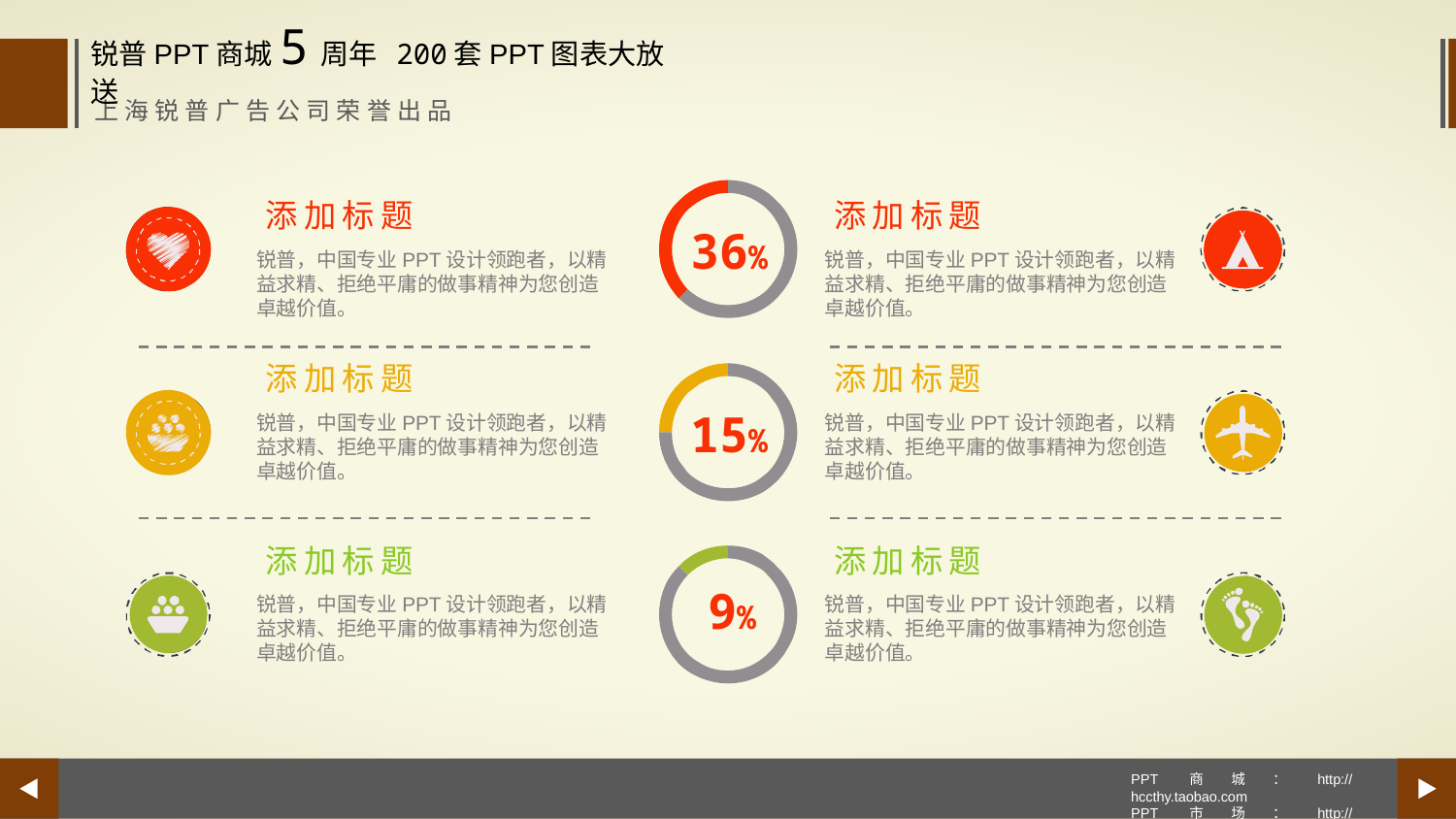

添加标题
添加标题

36%
锐普，中国专业PPT设计领跑者，以精益求精、拒绝平庸的做事精神为您创造卓越价值。
锐普，中国专业PPT设计领跑者，以精益求精、拒绝平庸的做事精神为您创造卓越价值。
添加标题
添加标题

15%
锐普，中国专业PPT设计领跑者，以精益求精、拒绝平庸的做事精神为您创造卓越价值。
锐普，中国专业PPT设计领跑者，以精益求精、拒绝平庸的做事精神为您创造卓越价值。
添加标题
添加标题

9%
锐普，中国专业PPT设计领跑者，以精益求精、拒绝平庸的做事精神为您创造卓越价值。
锐普，中国专业PPT设计领跑者，以精益求精、拒绝平庸的做事精神为您创造卓越价值。